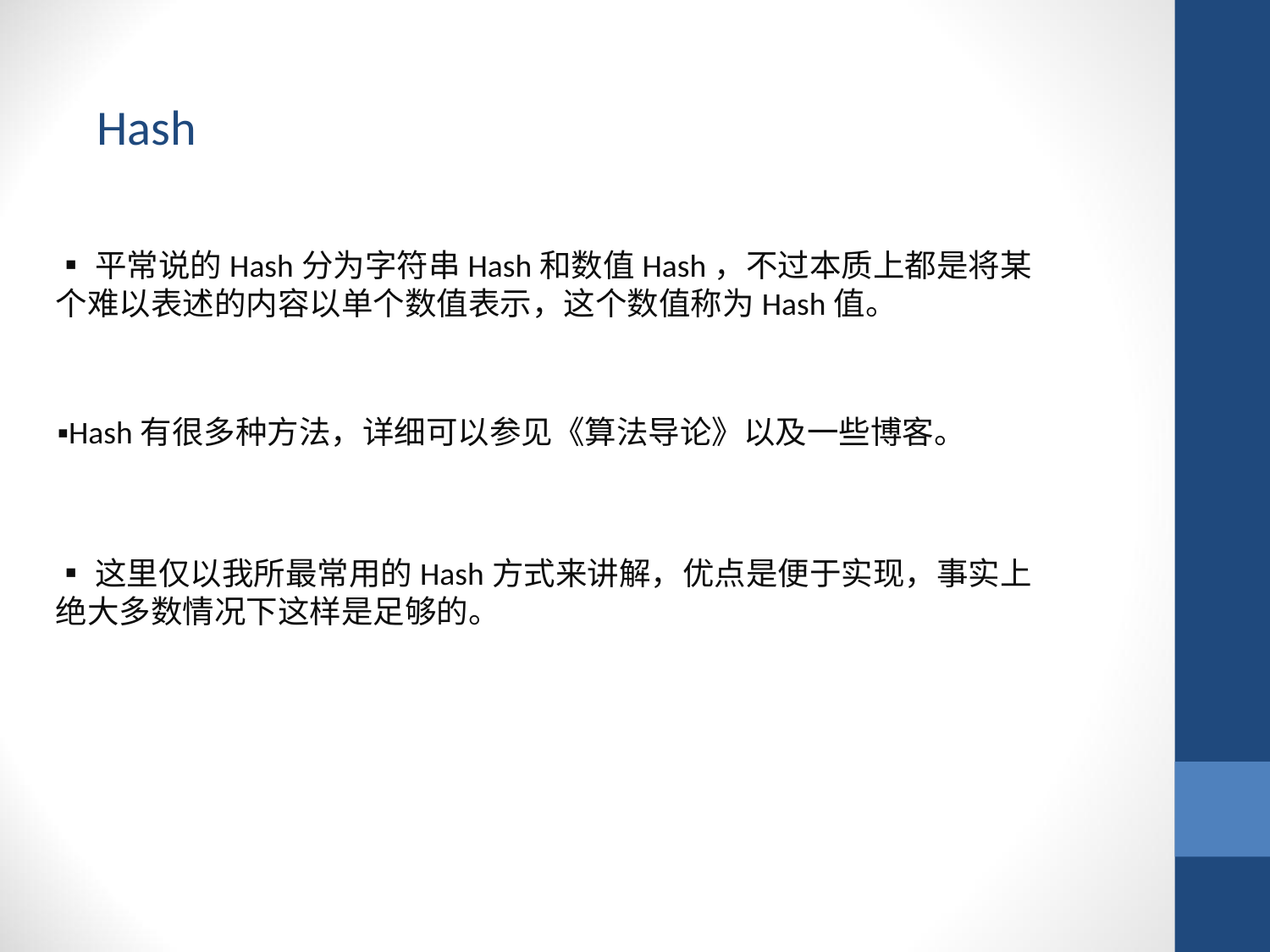

Hash
▪平常说的Hash分为字符串Hash和数值Hash，不过本质上都是将某个难以表述的内容以单个数值表示，这个数值称为Hash值。
▪Hash有很多种方法，详细可以参见《算法导论》以及一些博客。
▪这里仅以我所最常用的Hash方式来讲解，优点是便于实现，事实上绝大多数情况下这样是足够的。